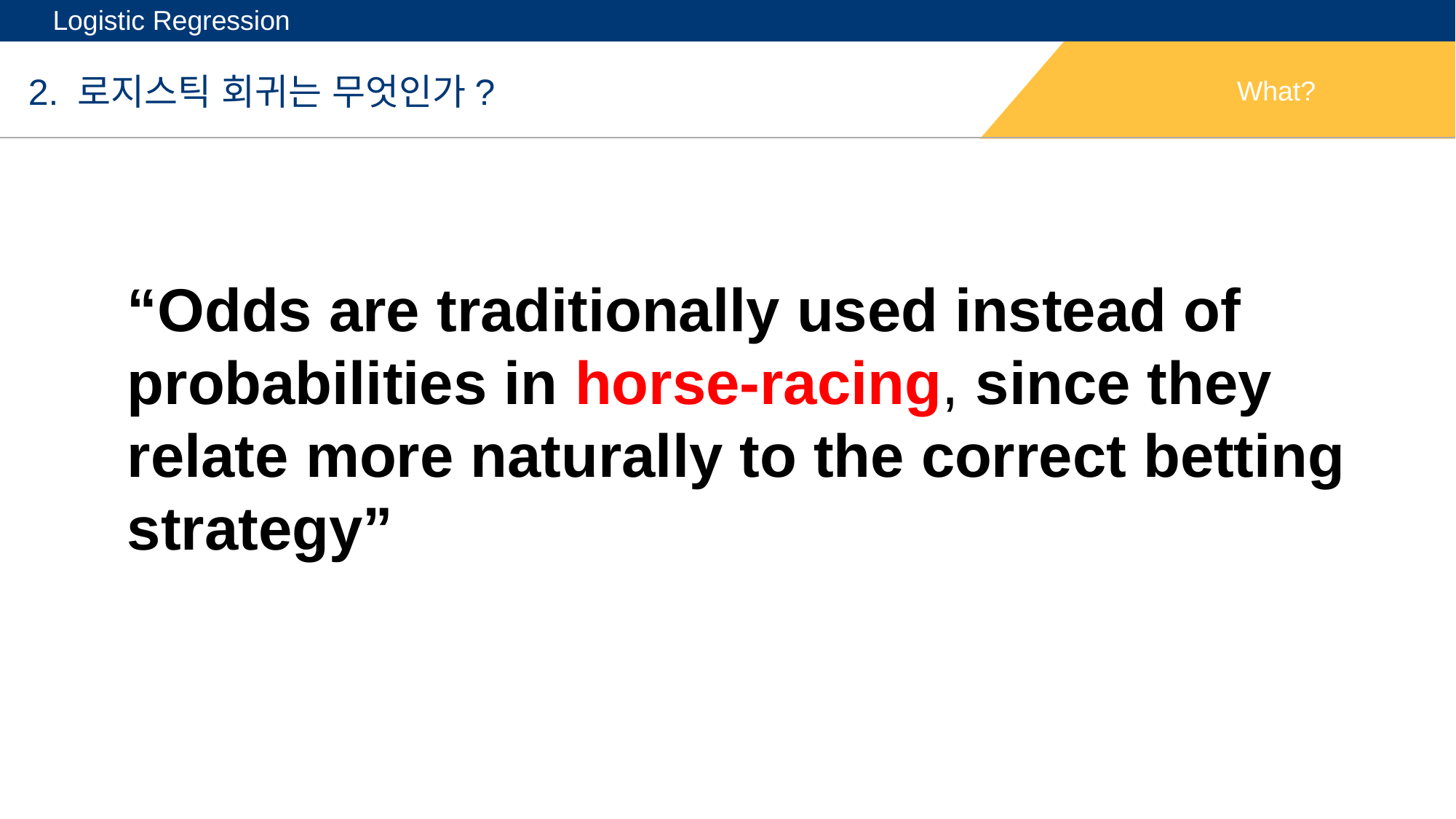

Logistic Regression

What?
2. 로지스틱 회귀는 무엇인가?

“Odds are traditionally used instead of probabilities in horse-racing, since they relate more naturally to the correct betting strategy”